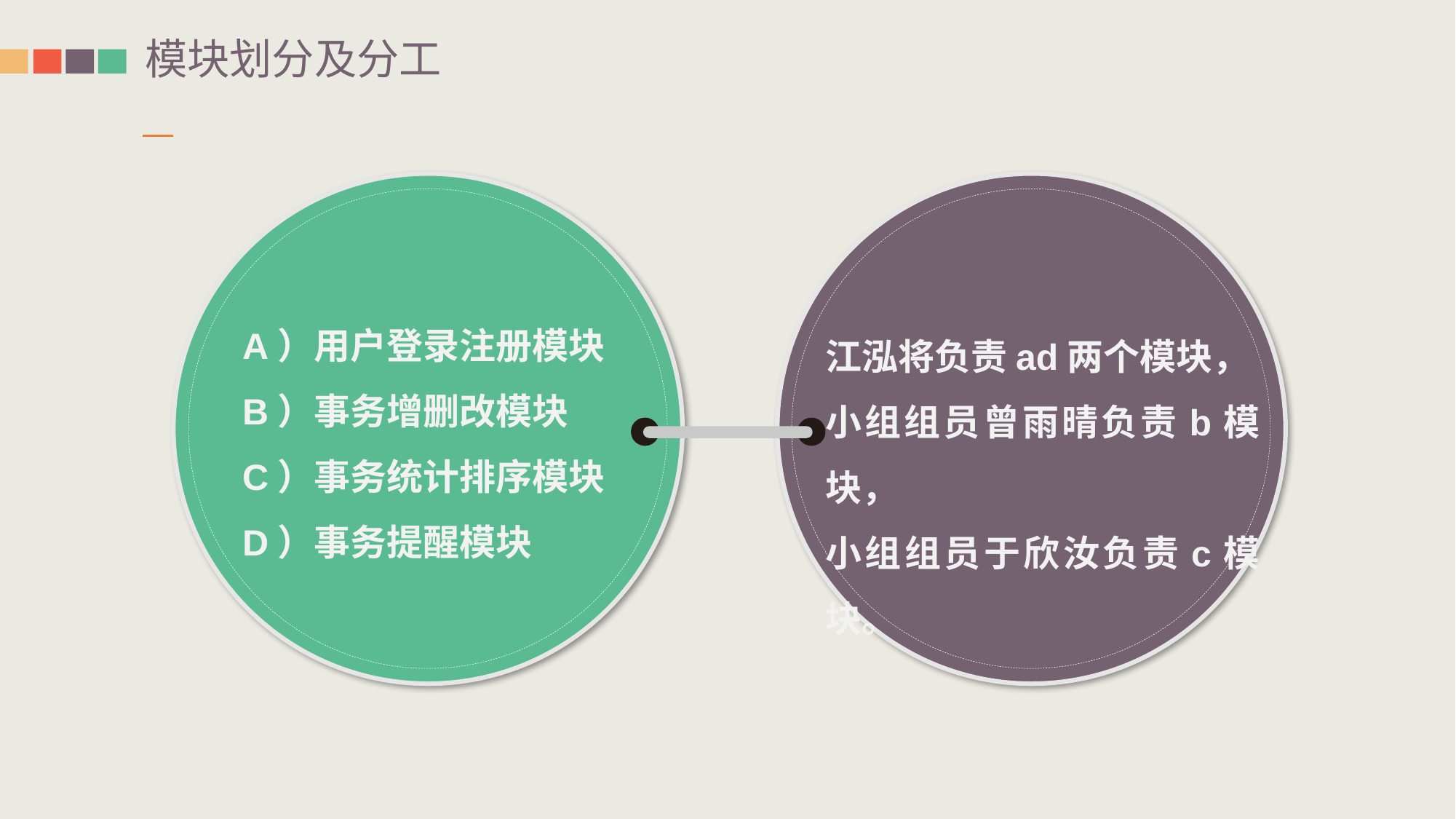

模块划分及分工

A）用户登录注册模块
B）事务增删改模块
C）事务统计排序模块
D）事务提醒模块
江泓将负责ad两个模块，
小组组员曾雨晴负责b模块，
小组组员于欣汝负责c模块。